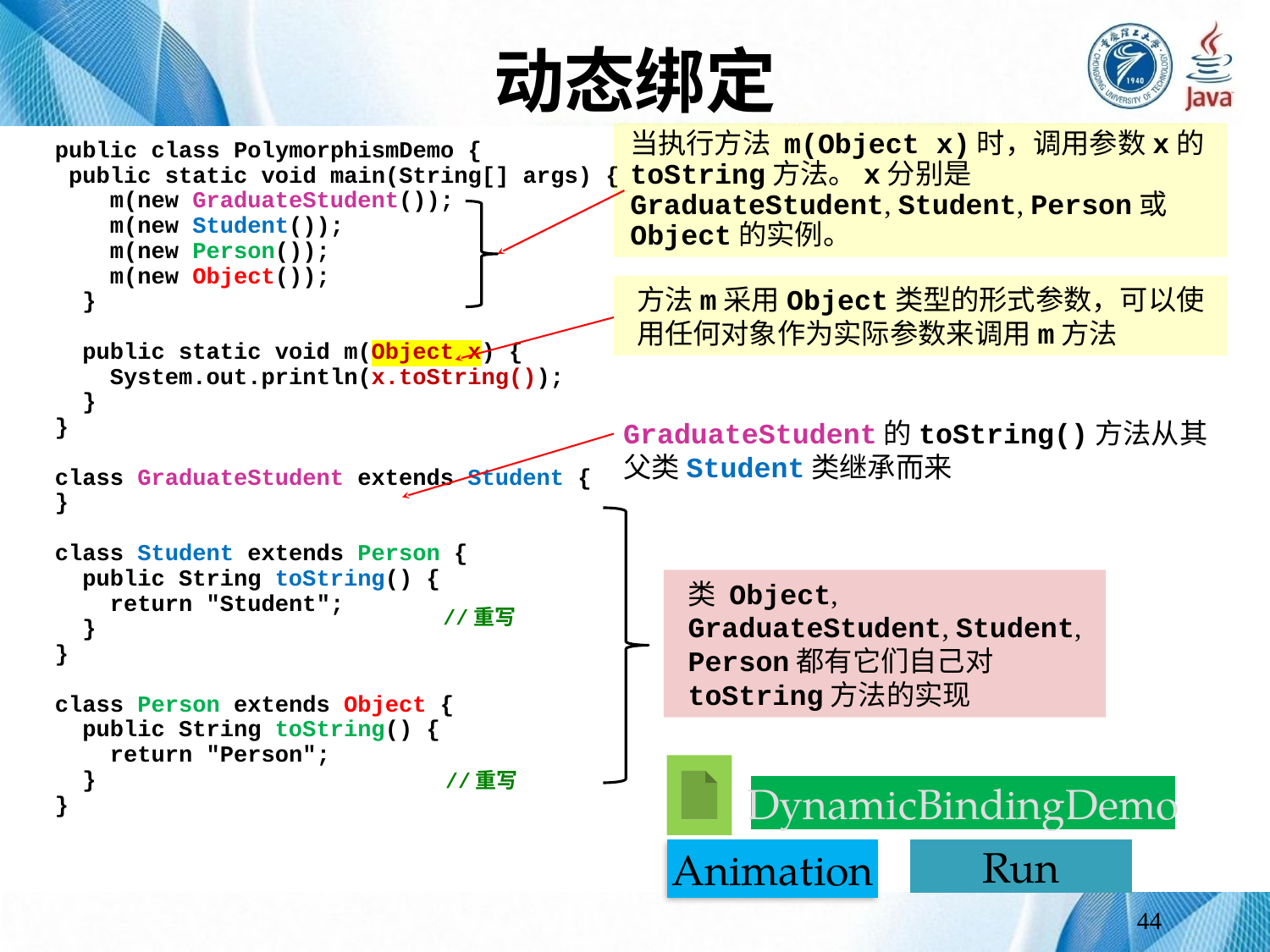

# 动态绑定
当执行方法 m(Object x)时，调用参数x的toString方法。x分别是GraduateStudent, Student, Person或 Object的实例。

public class PolymorphismDemo {
 public static void main(String[] args) {
    m(new GraduateStudent());
    m(new Student());
    m(new Person());
    m(new Object());
  }

  public static void m(Object x) {
    System.out.println(x.toString());
  }
}

class GraduateStudent extends Student {
}

class Student extends Person {
  public String toString() {
    return "Student";
  }
}

class Person extends Object {
  public String toString() {
    return "Person";
  }
}
方法m采用Object类型的形式参数，可以使用任何对象作为实际参数来调用m方法

GraduateStudent的toString()方法从其父类Student类继承而来

类 Object, GraduateStudent, Student, Person都有它们自己对toString方法的实现
//重写
//重写

DynamicBindingDemo
Animation
Run
44